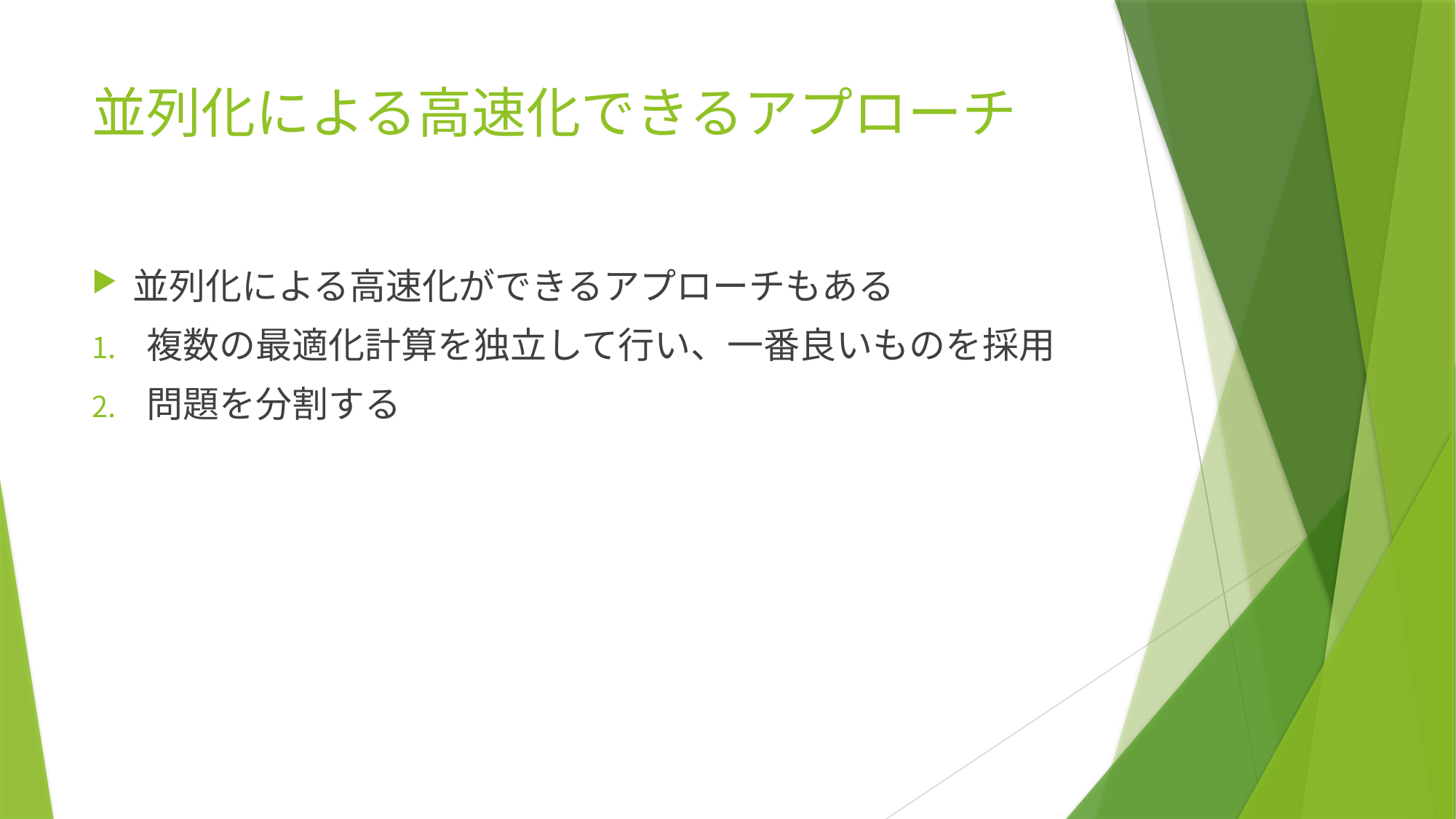

# 並列化による高速化できるアプローチ
並列化による高速化ができるアプローチもある
複数の最適化計算を独立して行い、一番良いものを採用
問題を分割する